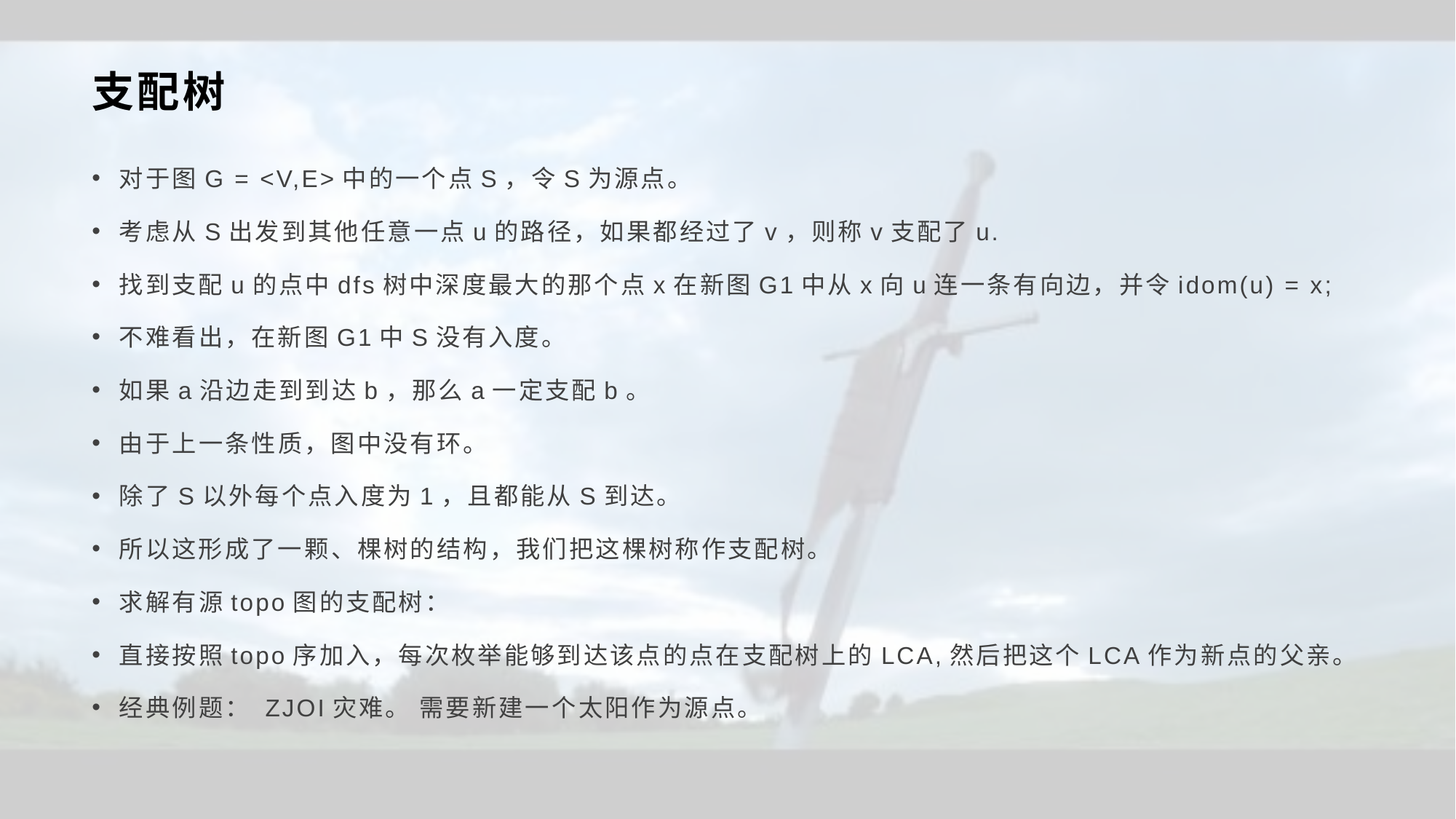

# 支配树
对于图G = <V,E>中的一个点S，令S为源点。
考虑从S出发到其他任意一点u的路径，如果都经过了v，则称v支配了u.
找到支配u的点中dfs树中深度最大的那个点x在新图G1中从x向u连一条有向边，并令idom(u) = x;
不难看出，在新图G1中S没有入度。
如果a沿边走到到达b，那么a一定支配b。
由于上一条性质，图中没有环。
除了S以外每个点入度为1，且都能从S到达。
所以这形成了一颗、棵树的结构，我们把这棵树称作支配树。
求解有源topo图的支配树：
直接按照topo序加入，每次枚举能够到达该点的点在支配树上的LCA,然后把这个LCA作为新点的父亲。
经典例题： ZJOI灾难。 需要新建一个太阳作为源点。